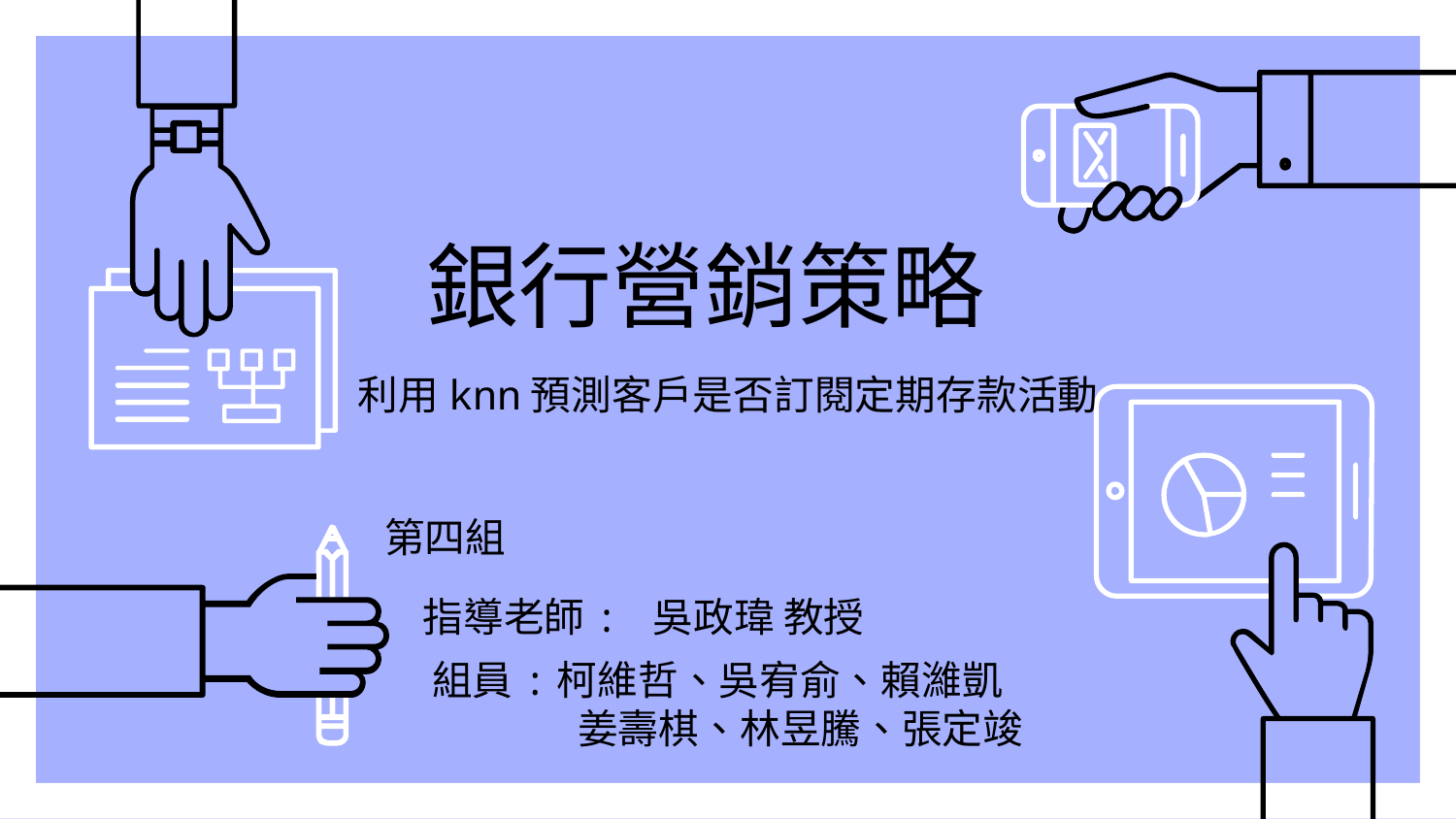

# 銀行營銷策略
利用knn預測客戶是否訂閱定期存款活動
第四組
指導老師: 吳政瑋 教授
組員:柯維哲、吳宥俞、賴濰凱
	姜壽棋、林昱騰、張定竣